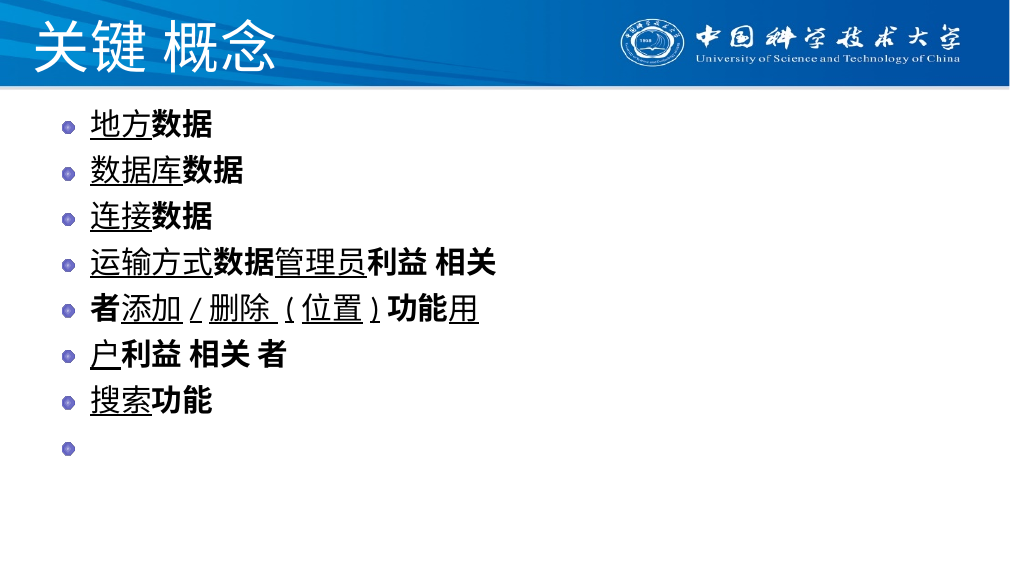

# 关键 概念
地方数据
数据库数据
连接数据
运输方式数据管理员利益 相关 者添加/删除 (位置)功能用户利益 相关 者
搜索功能